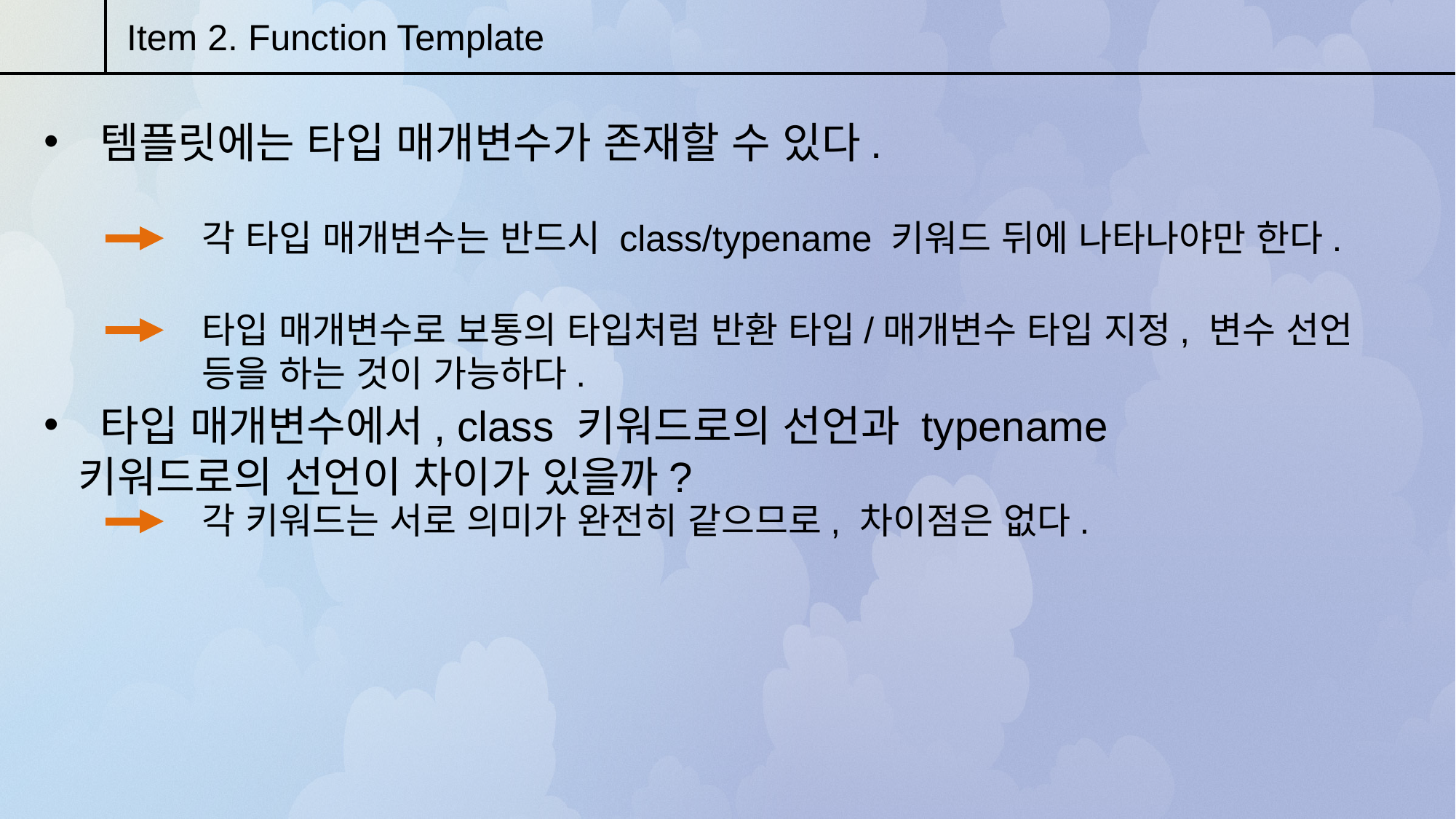

Item 2. Function Template
 템플릿에는 타입 매개변수가 존재할 수 있다.
각 타입 매개변수는 반드시 class/typename 키워드 뒤에 나타나야만 한다.
타입 매개변수로 보통의 타입처럼 반환 타입/매개변수 타입 지정, 변수 선언 등을 하는 것이 가능하다.
 타입 매개변수에서, class 키워드로의 선언과 typename 키워드로의 선언이 차이가 있을까?
각 키워드는 서로 의미가 완전히 같으므로, 차이점은 없다.